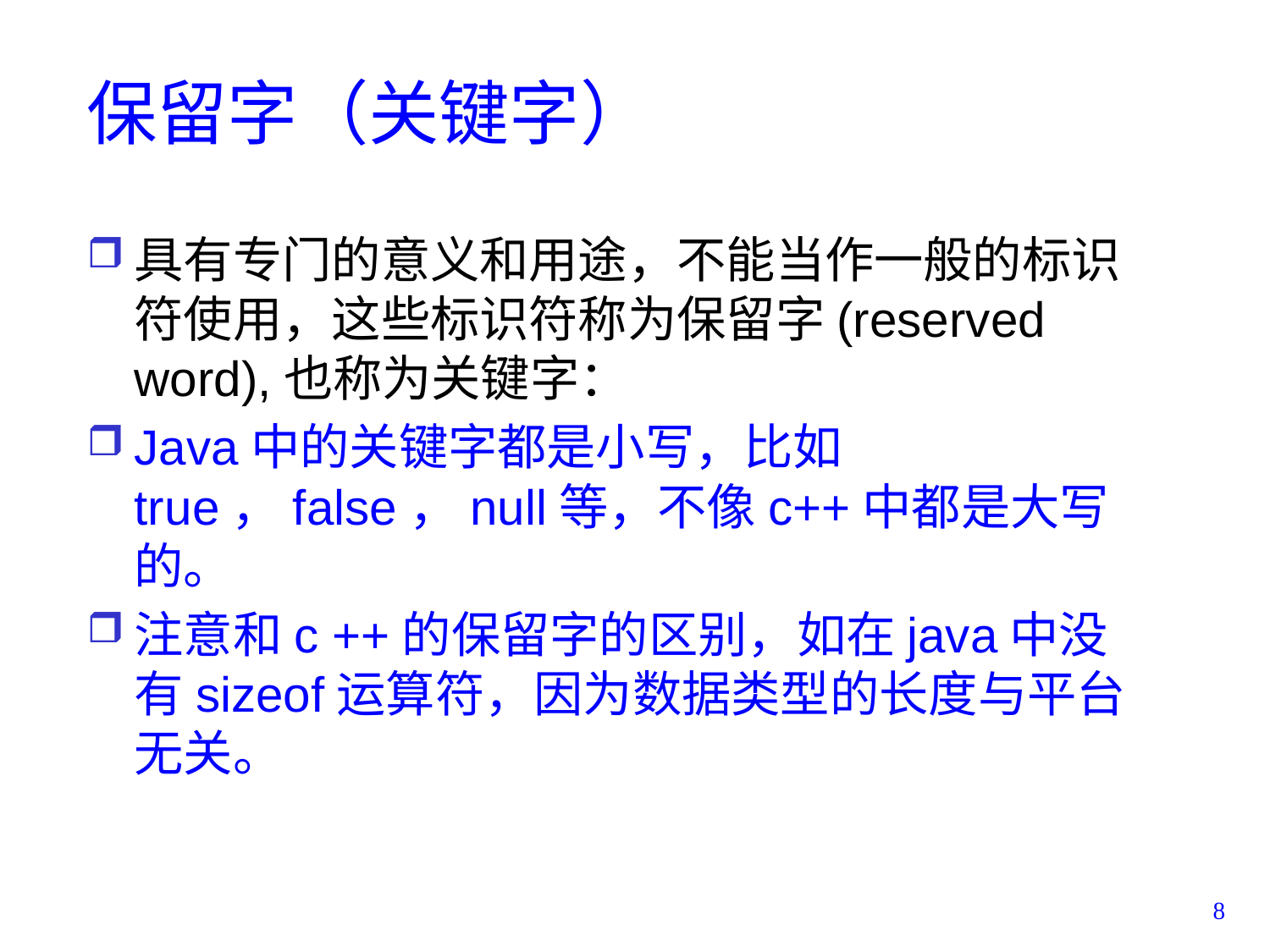

# 保留字（关键字）
具有专门的意义和用途，不能当作一般的标识符使用，这些标识符称为保留字(reserved word),也称为关键字：
Java中的关键字都是小写，比如true，false，null等，不像c++中都是大写的。
注意和c ++的保留字的区别，如在java中没有sizeof运算符，因为数据类型的长度与平台无关。

8